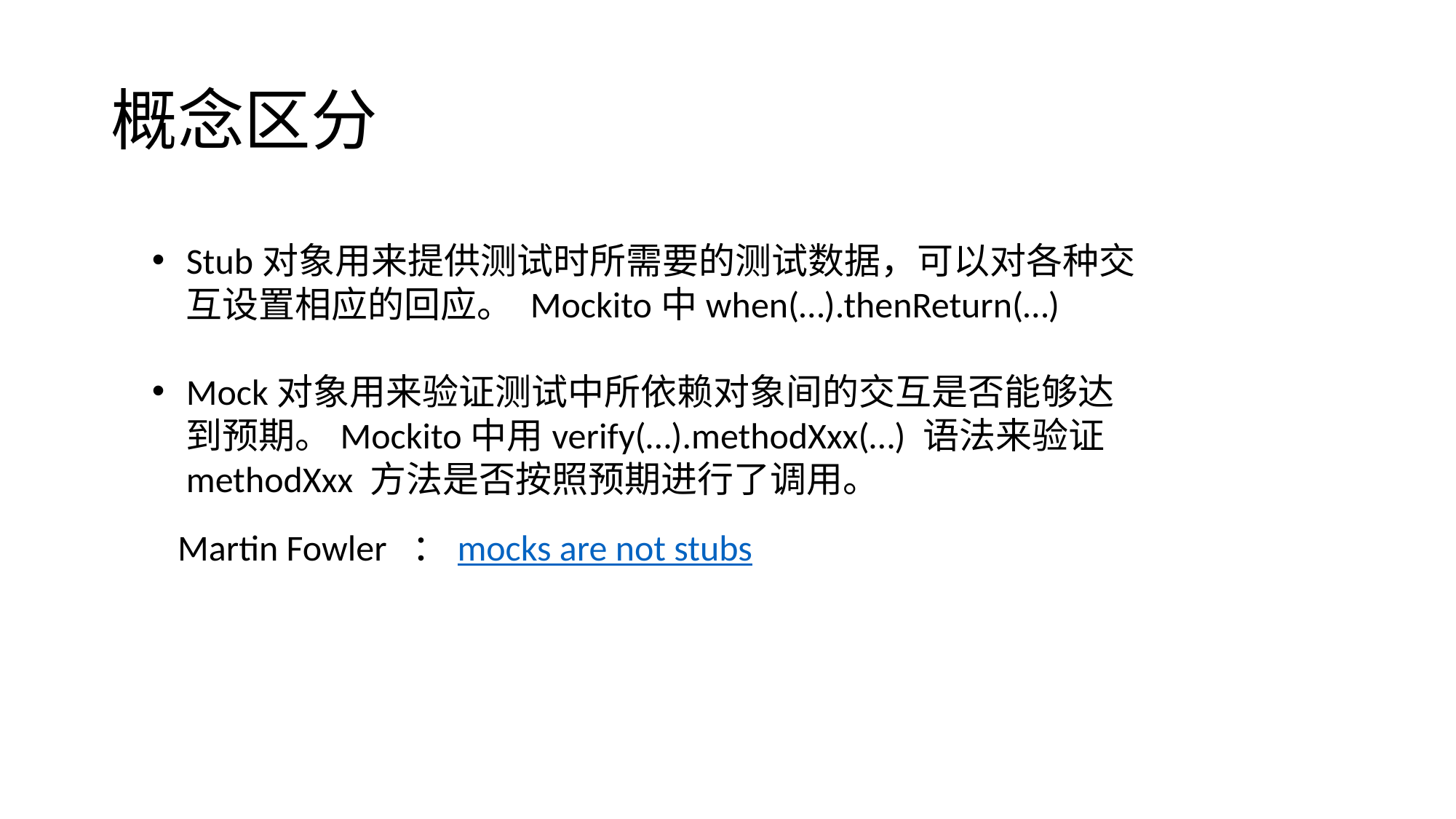

# 概念区分
Stub对象用来提供测试时所需要的测试数据，可以对各种交互设置相应的回应。 Mockito中when(…).thenReturn(…)

Mock对象用来验证测试中所依赖对象间的交互是否能够达到预期。Mockito中用verify(…).methodXxx(…) 语法来验证 methodXxx 方法是否按照预期进行了调用。
Martin Fowler  ：mocks are not stubs